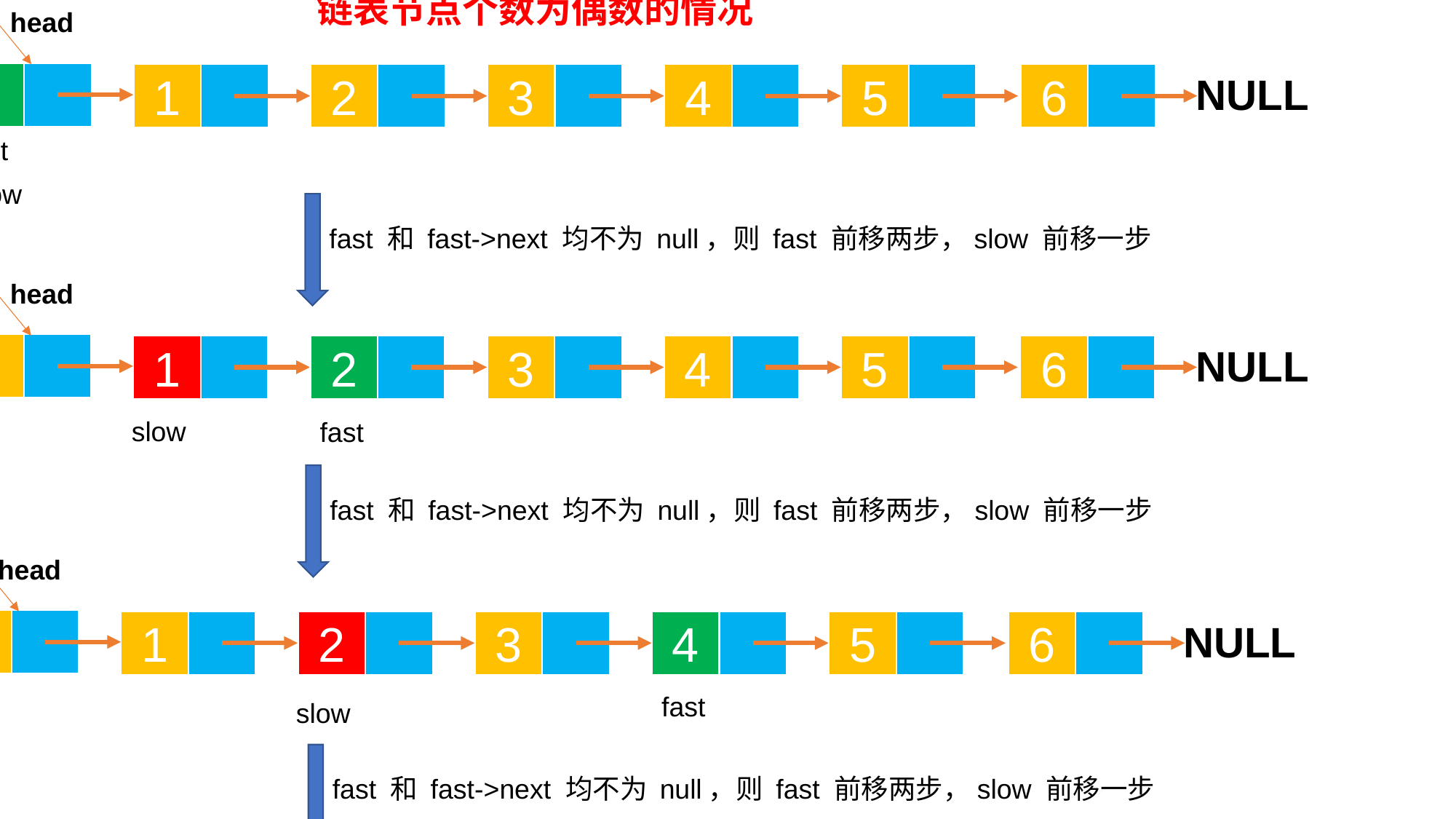

head
链表节点个数为偶数的情况
NULL

1

2

3

4

5

6

fast
slow

fast 和 fast->next 均不为 null，则 fast 前移两步，slow 前移一步
head
NULL

1

2

3

4

5

6

slow
fast

fast 和 fast->next 均不为 null，则 fast 前移两步，slow 前移一步
head
NULL

1

2

3

4

5

6

fast
slow

fast 和 fast->next 均不为 null，则 fast 前移两步，slow 前移一步
head
NULL

1

2

3

4

5

6

slow
fast

此时 fast 不为null，但 fast->next 为 null，结束循环，
发现 slow=3 已经是链表的中间节点，而 slow->next=4 也是链表的中间节点